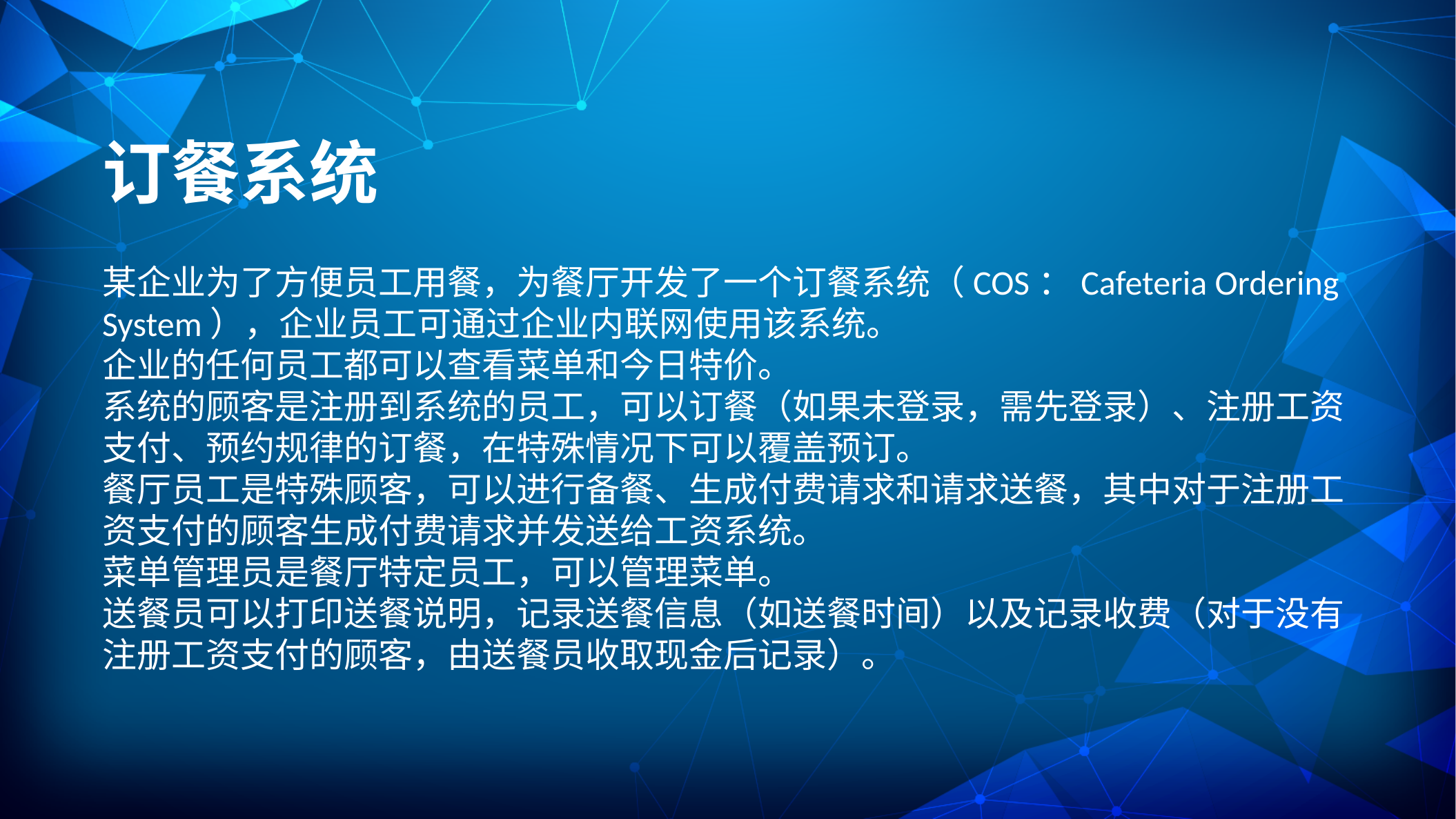

订餐系统

某企业为了方便员工用餐，为餐厅开发了一个订餐系统（COS：Cafeteria Ordering System），企业员工可通过企业内联网使用该系统。
企业的任何员工都可以查看菜单和今日特价。
系统的顾客是注册到系统的员工，可以订餐（如果未登录，需先登录）、注册工资支付、预约规律的订餐，在特殊情况下可以覆盖预订。
餐厅员工是特殊顾客，可以进行备餐、生成付费请求和请求送餐，其中对于注册工资支付的顾客生成付费请求并发送给工资系统。
菜单管理员是餐厅特定员工，可以管理菜单。
送餐员可以打印送餐说明，记录送餐信息（如送餐时间）以及记录收费（对于没有注册工资支付的顾客，由送餐员收取现金后记录）。